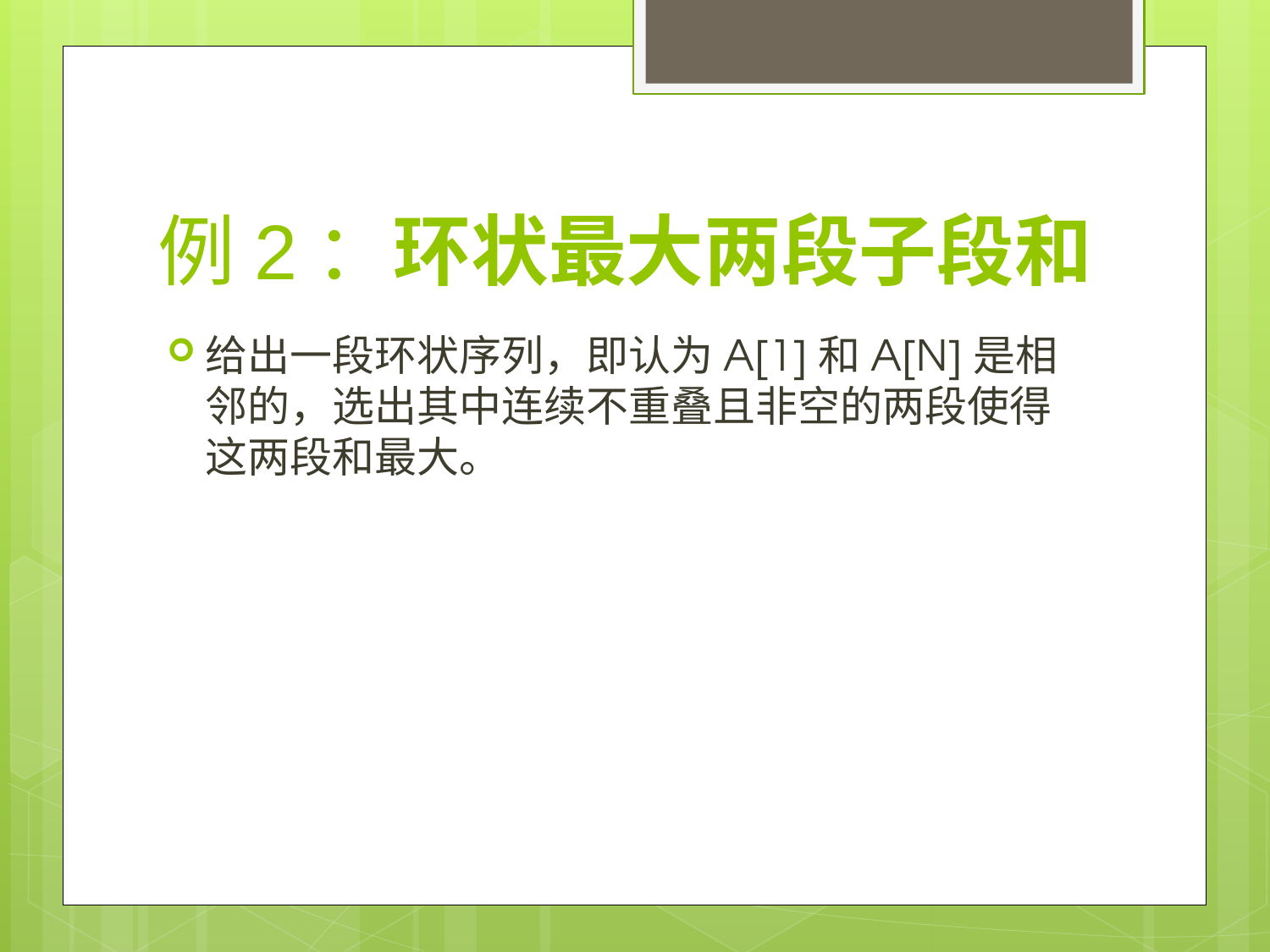

# 例2：环状最大两段子段和
给出一段环状序列，即认为A[1]和A[N]是相邻的，选出其中连续不重叠且非空的两段使得这两段和最大。